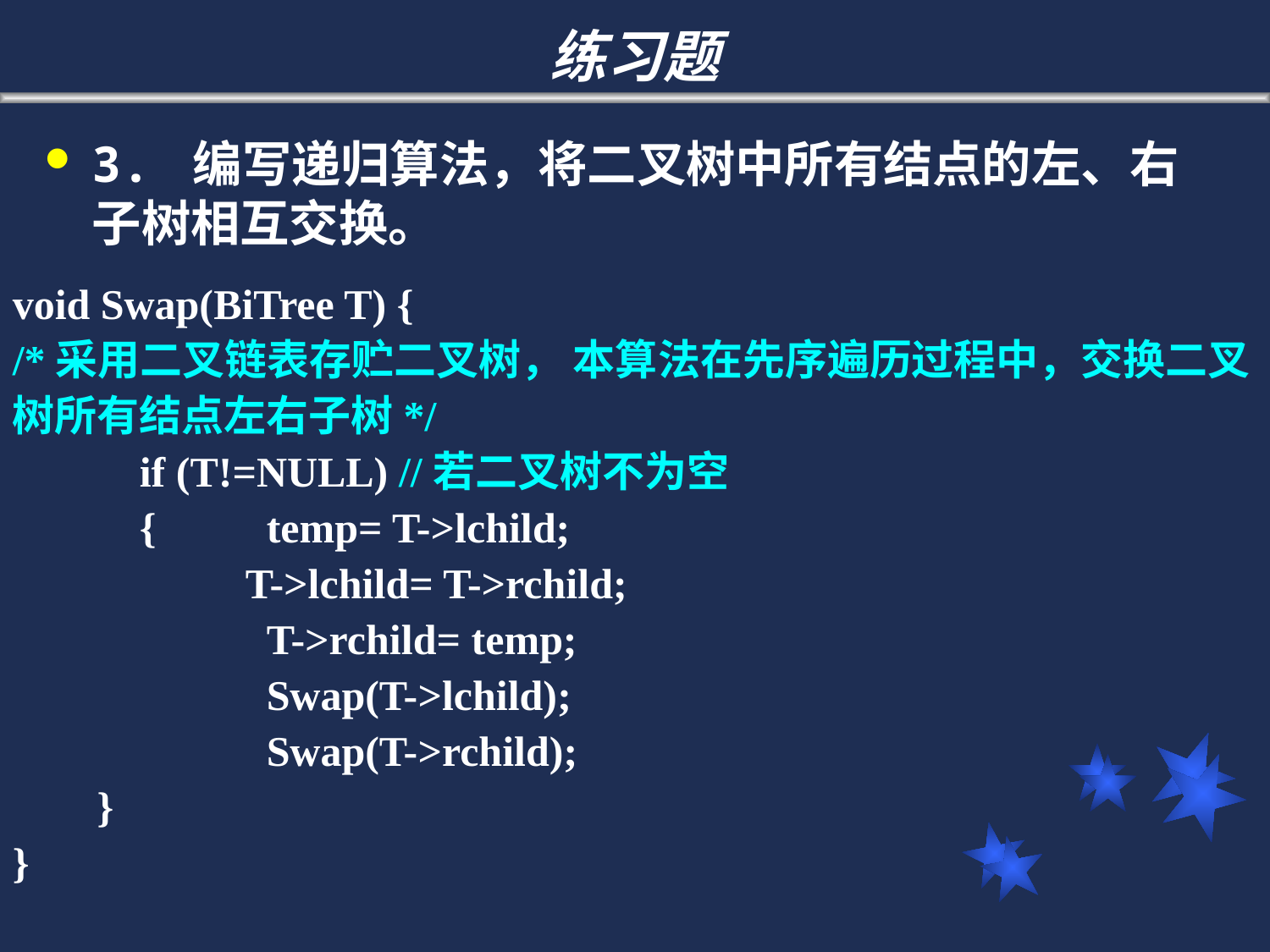

# 练习题
3. 编写递归算法，将二叉树中所有结点的左、右子树相互交换。
void Swap(BiTree T) {
/*采用二叉链表存贮二叉树， 本算法在先序遍历过程中，交换二叉树所有结点左右子树*/
	if (T!=NULL) //若二叉树不为空
	{ 	temp= T->lchild;
   	          T->lchild= T->rchild;
		T->rchild= temp;
		Swap(T->lchild);
		Swap(T->rchild);
        }
}